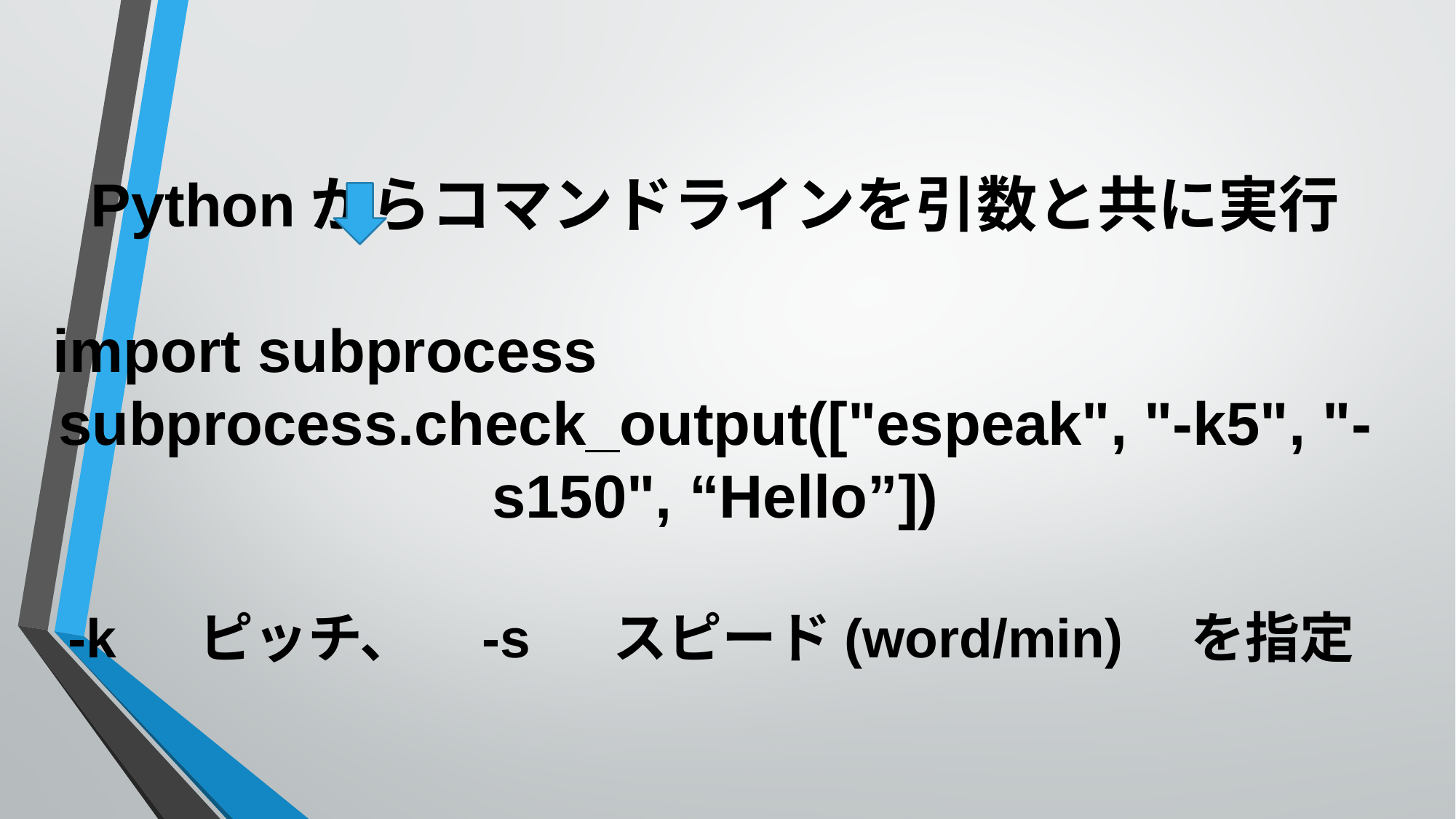

Pythonからコマンドラインを引数と共に実行

import subprocess
subprocess.check_output(["espeak", "-k5", "-s150", “Hello”])

 -k 　ピッチ、　-s 　スピード(word/min)　を指定